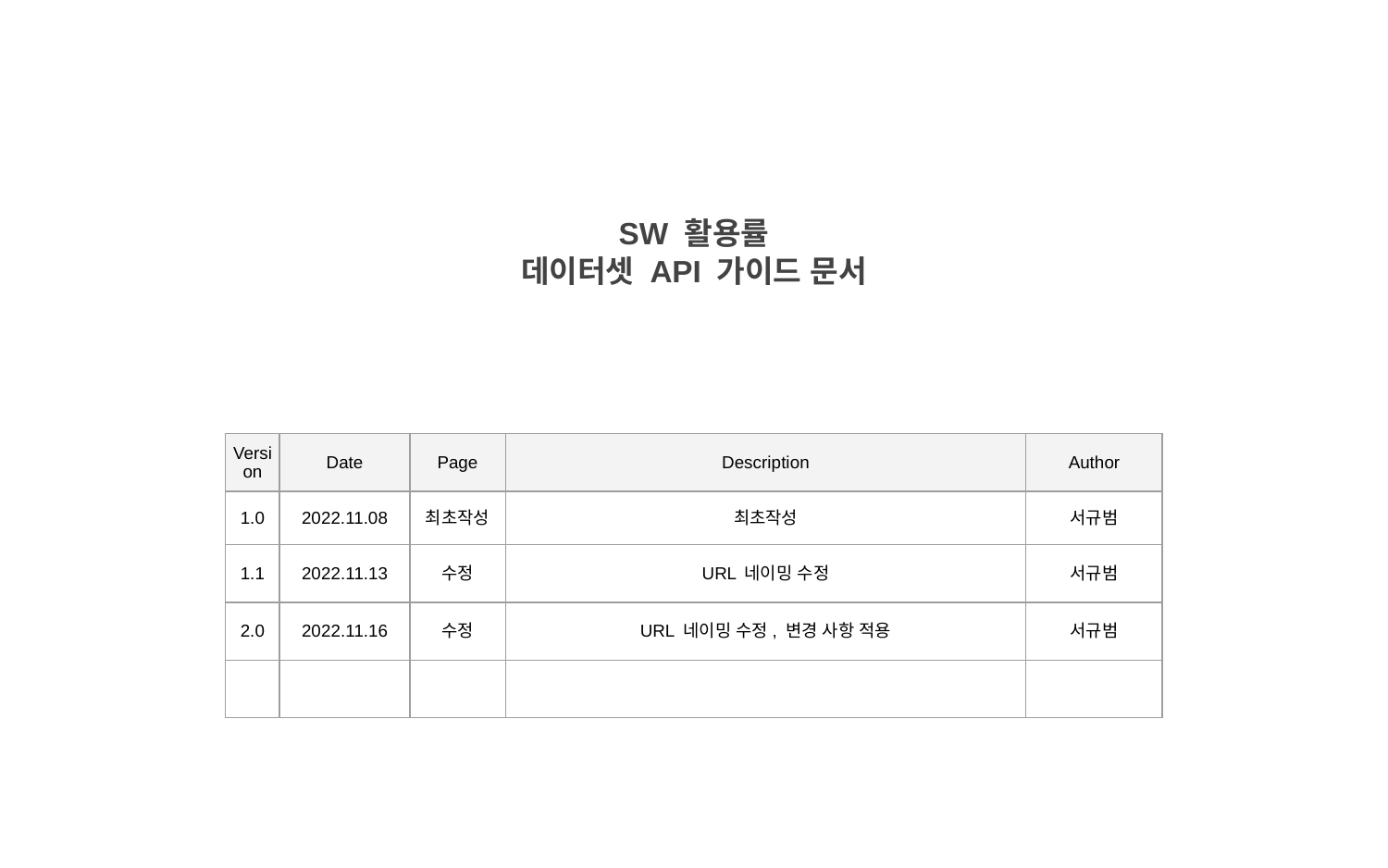

SW 활용률
데이터셋 API 가이드 문서
| Version | Date | Page | Description | Author |
| --- | --- | --- | --- | --- |
| 1.0 | 2022.11.08 | 최초작성 | 최초작성 | 서규범 |
| 1.1 | 2022.11.13 | 수정 | URL 네이밍 수정 | 서규범 |
| 2.0 | 2022.11.16 | 수정 | URL 네이밍 수정, 변경 사항 적용 | 서규범 |
|  |  |  |  |  |